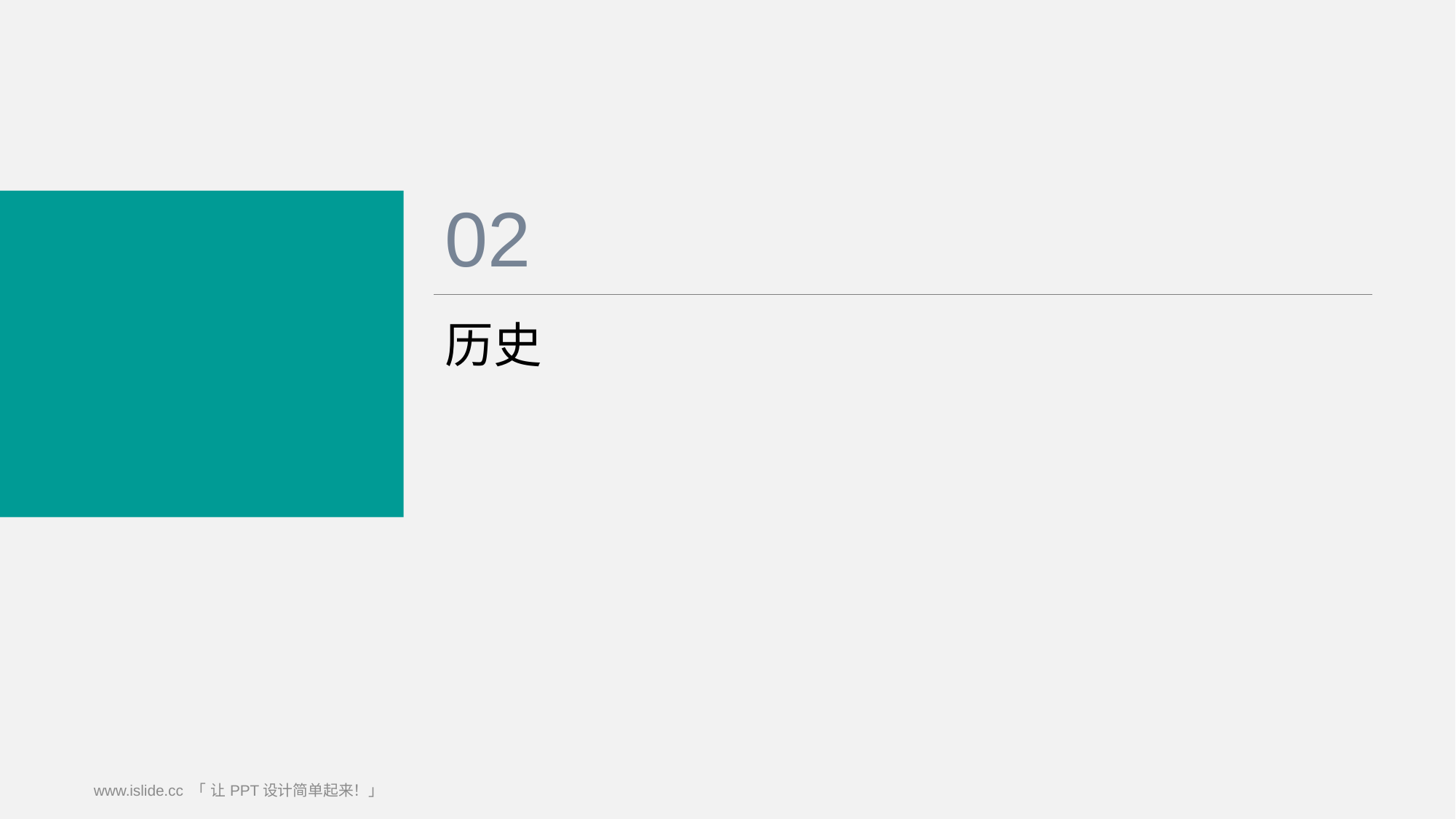

02
# 历史
www.islide.cc 「 让PPT设计简单起来！」
7